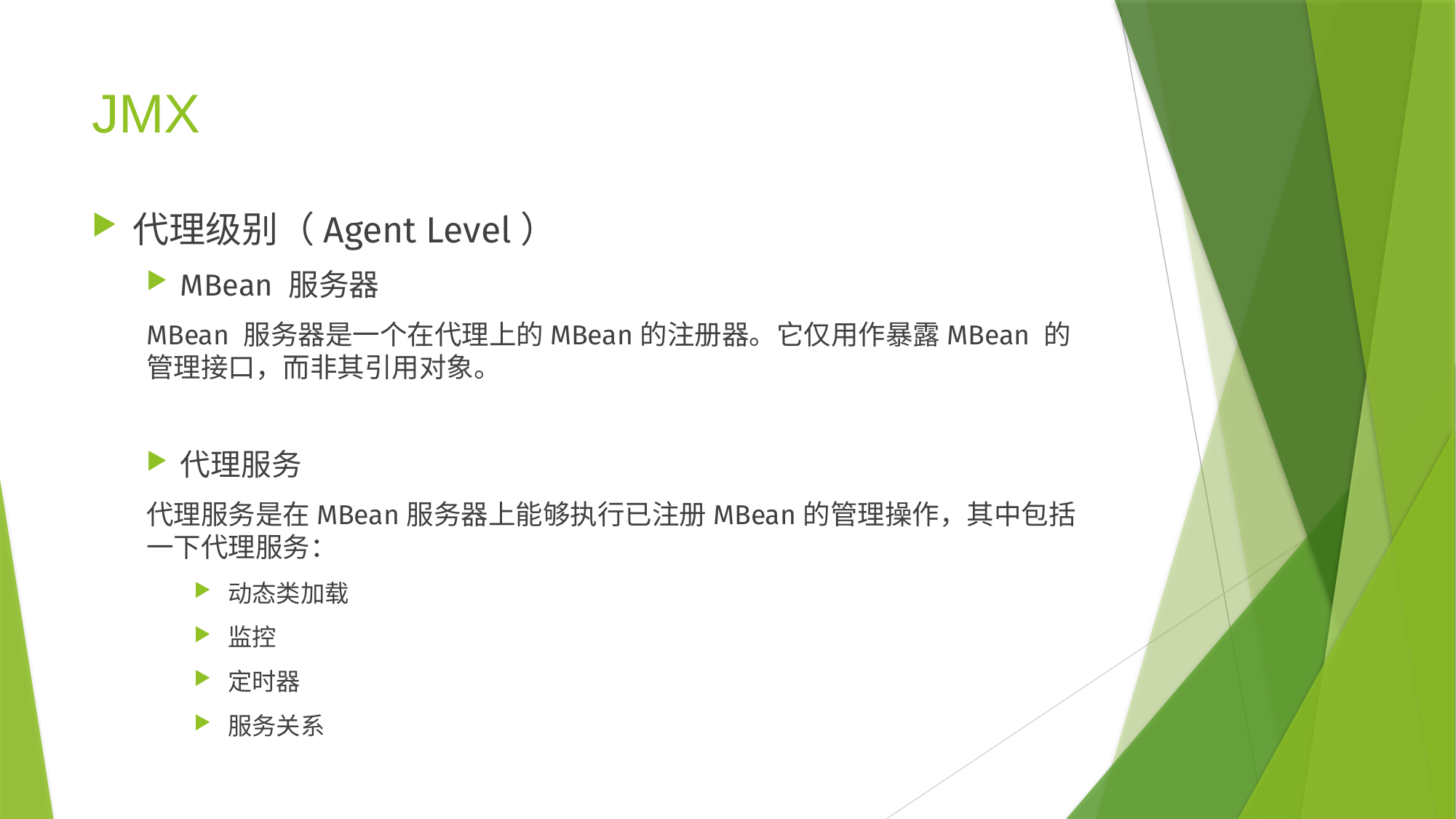

# JMX
代理级别（Agent Level）
MBean 服务器
MBean 服务器是一个在代理上的MBean的注册器。它仅用作暴露MBean 的管理接口，而非其引用对象。

代理服务
代理服务是在MBean服务器上能够执行已注册MBean的管理操作，其中包括一下代理服务：
动态类加载
监控
定时器
服务关系